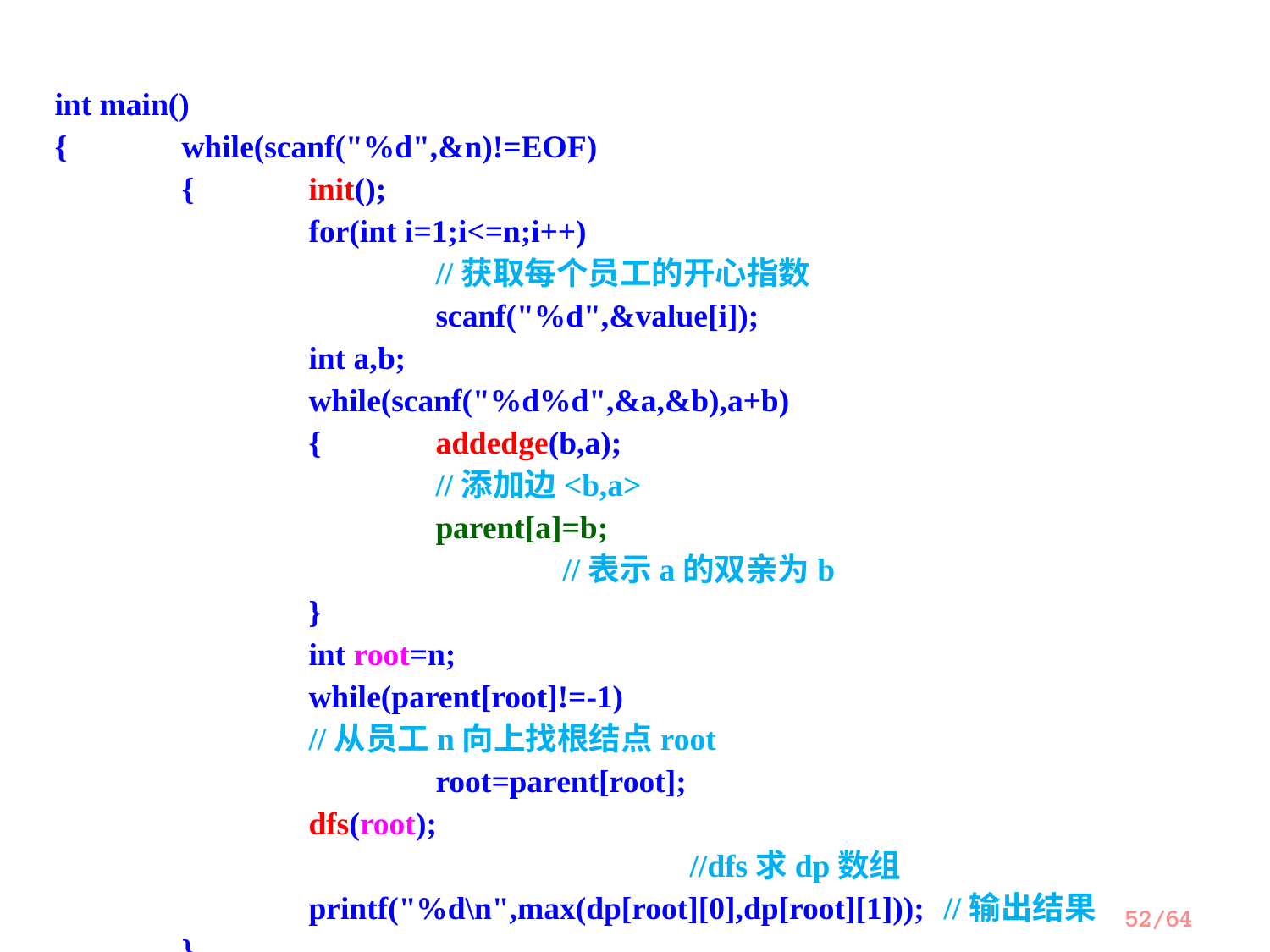

int main()
{	while(scanf("%d",&n)!=EOF)
 	{	init();
    		for(int i=1;i<=n;i++)								//获取每个员工的开心指数
      			scanf("%d",&value[i]);
    		int a,b;
    		while(scanf("%d%d",&a,&b),a+b)
     		{	addedge(b,a);    								//添加边<b,a>
     			parent[a]=b;   									//表示a的双亲为b
   		}
		int root=n;
    		while(parent[root]!=-1)							//从员工n向上找根结点root
			root=parent[root];
		dfs(root);											//dfs求dp数组
    		printf("%d\n",max(dp[root][0],dp[root][1]));	//输出结果
	}
  	return 0;
}
52/64